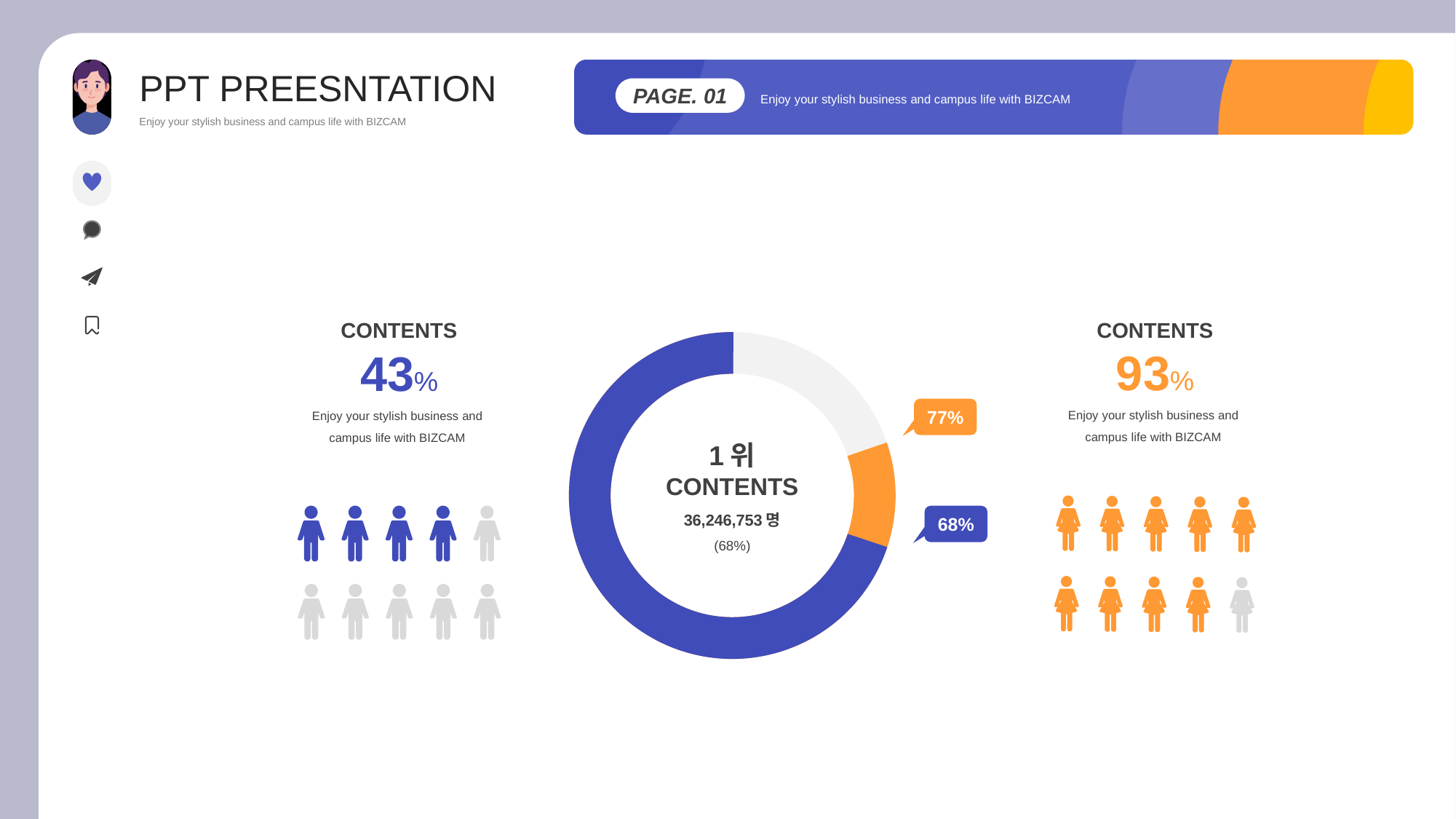

PPT PREESNTATION
Enjoy your stylish business and campus life with BIZCAM

PAGE. 01
Enjoy your stylish business and campus life with BIZCAM
CONTENTS
93%
Enjoy your stylish business and
campus life with BIZCAM
CONTENTS
43%
Enjoy your stylish business and
campus life with BIZCAM

77%
1위
CONTENTS
36,246,753명
(68%)

68%